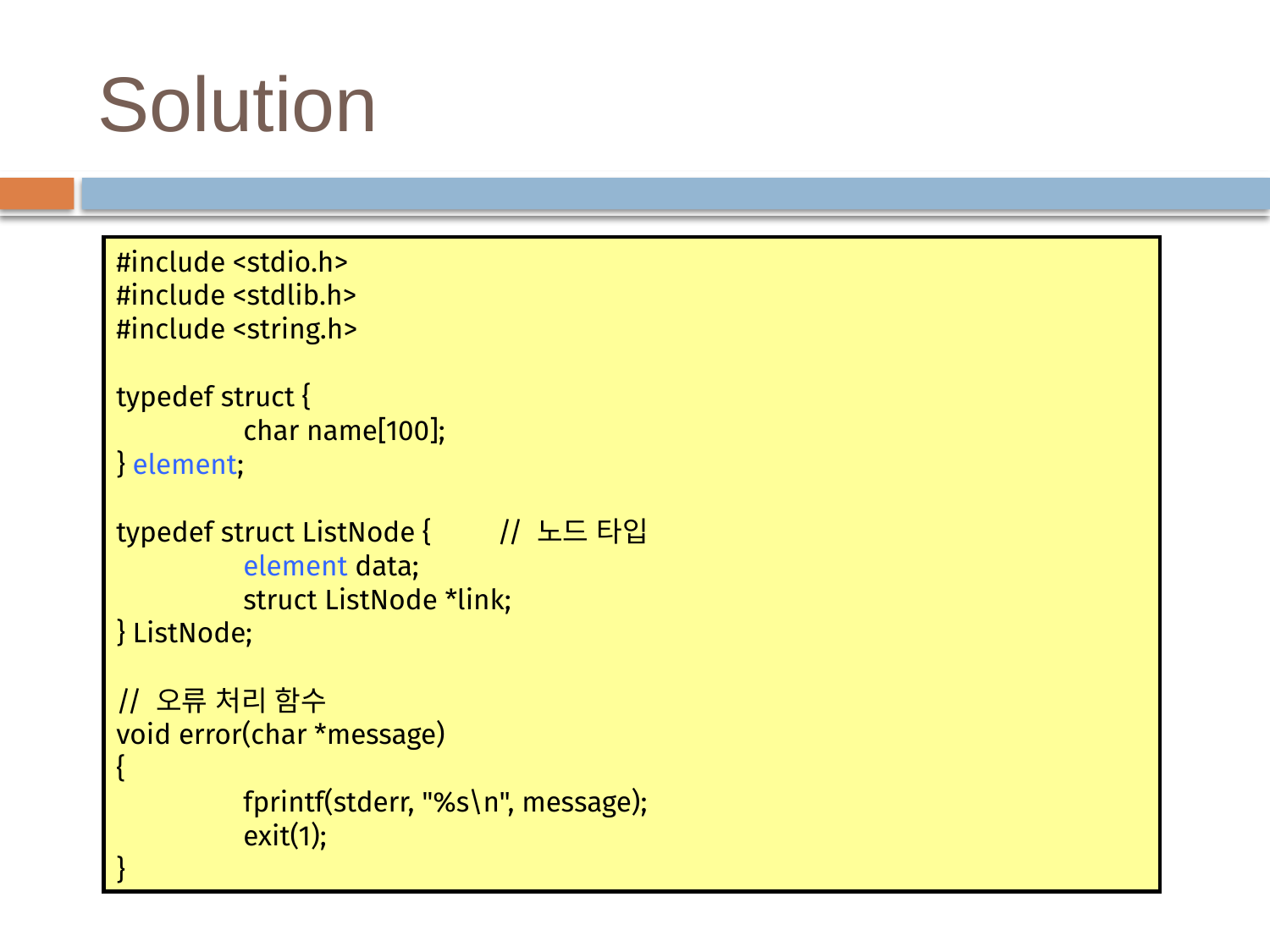

# Solution
#include <stdio.h>
#include <stdlib.h>
#include <string.h>

typedef struct {
	char name[100];
} element;

typedef struct ListNode { 	// 노드 타입
	element data;
	struct ListNode *link;
} ListNode;

// 오류 처리 함수
void error(char *message)
{
	fprintf(stderr, "%s\n", message);
	exit(1);
}